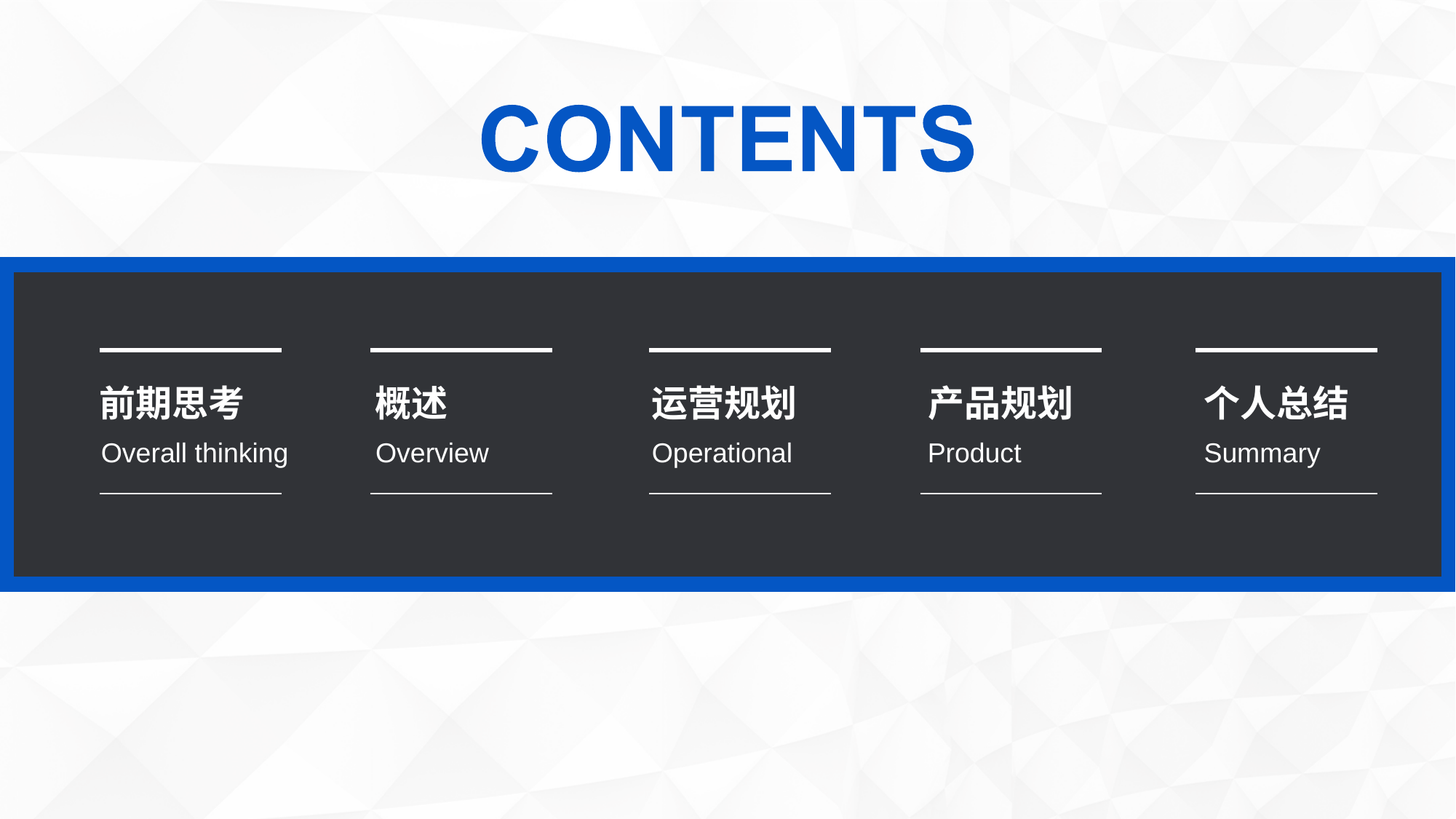

前期思考
Overall thinking
概述
Overview
运营规划
Operational
产品规划
Product
个人总结
Summary